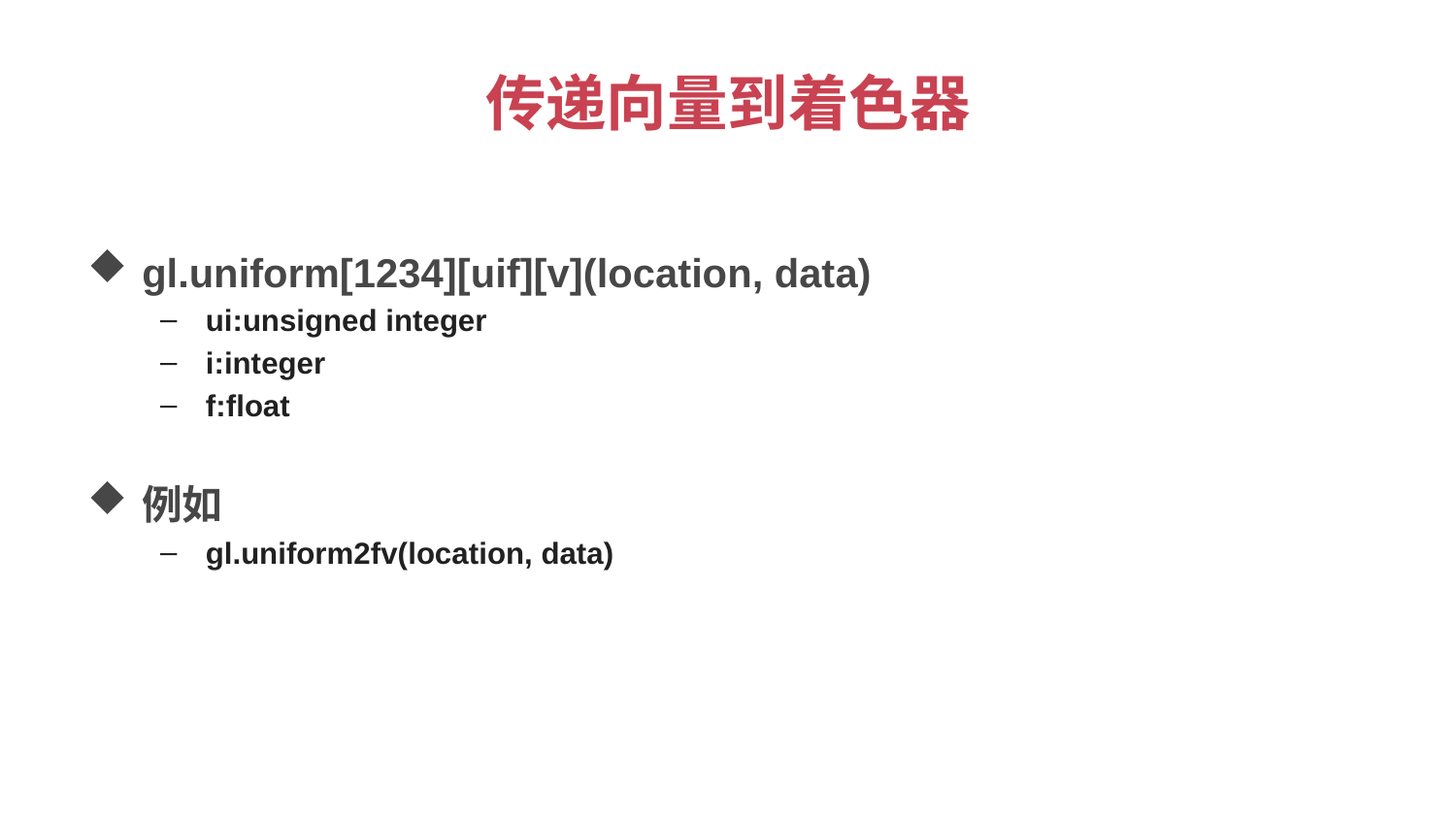

# 传递向量到着色器
gl.uniform[1234][uif][v](location, data)
ui:unsigned integer
i:integer
f:float
例如
gl.uniform2fv(location, data)